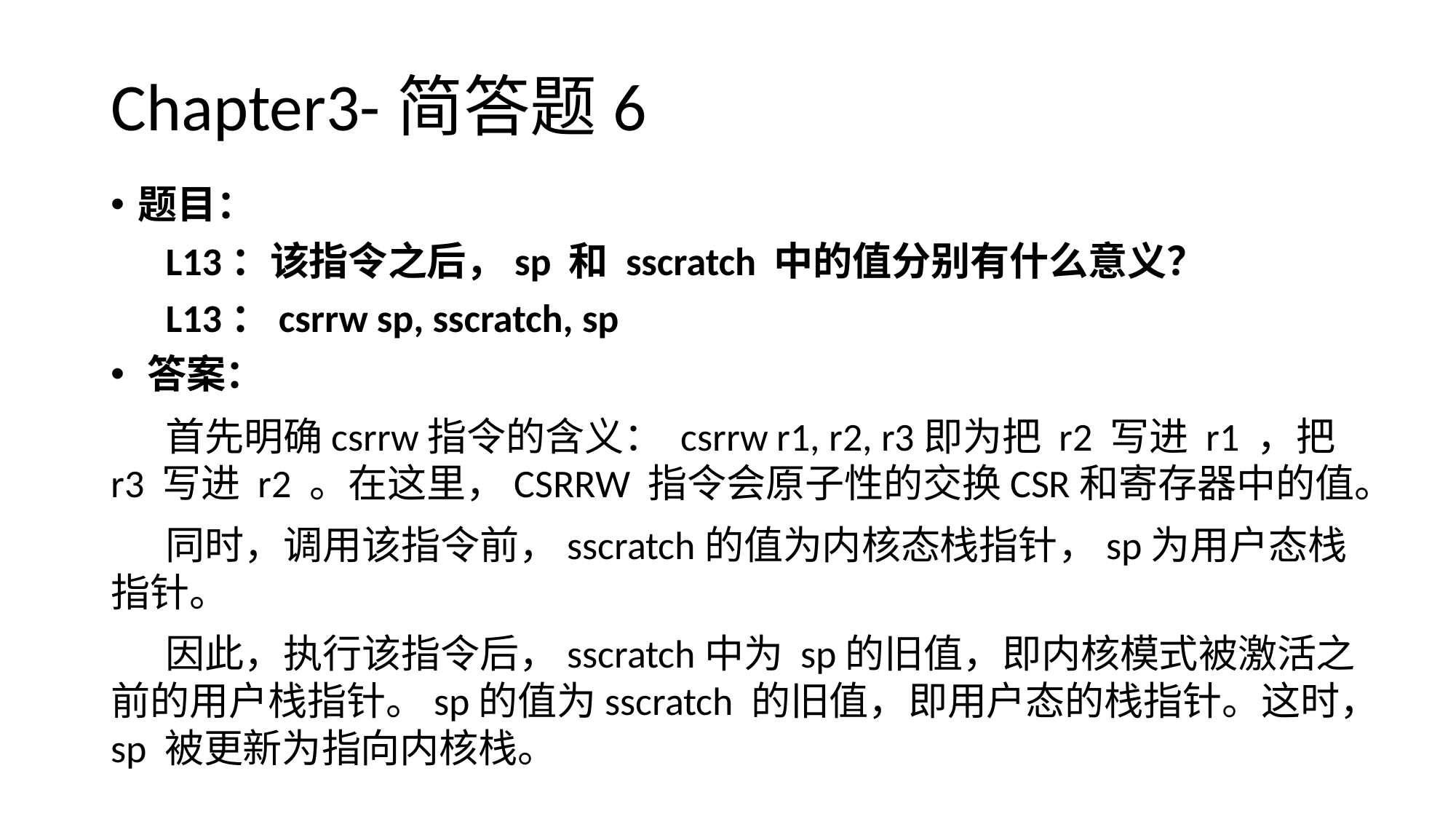

# Chapter3-简答题6
题目：
L13：该指令之后，sp 和 sscratch 中的值分别有什么意义？
L13：csrrw sp, sscratch, sp
​答案：
首先明确csrrw指令的含义： csrrw r1, r2, r3即为把 r2 写进 r1 ，把 r3 写进 r2 。在这里，CSRRW 指令会原子性的交换CSR和寄存器中的值。
同时，调用该指令前，sscratch的值为内核态栈指针，sp为用户态栈指针。
因此，执行该指令后，sscratch中为 sp的旧值，即内核模式被激活之前的用户栈指针。sp的值为sscratch 的旧值，即用户态的栈指针。这时，sp 被更新为指向内核栈。